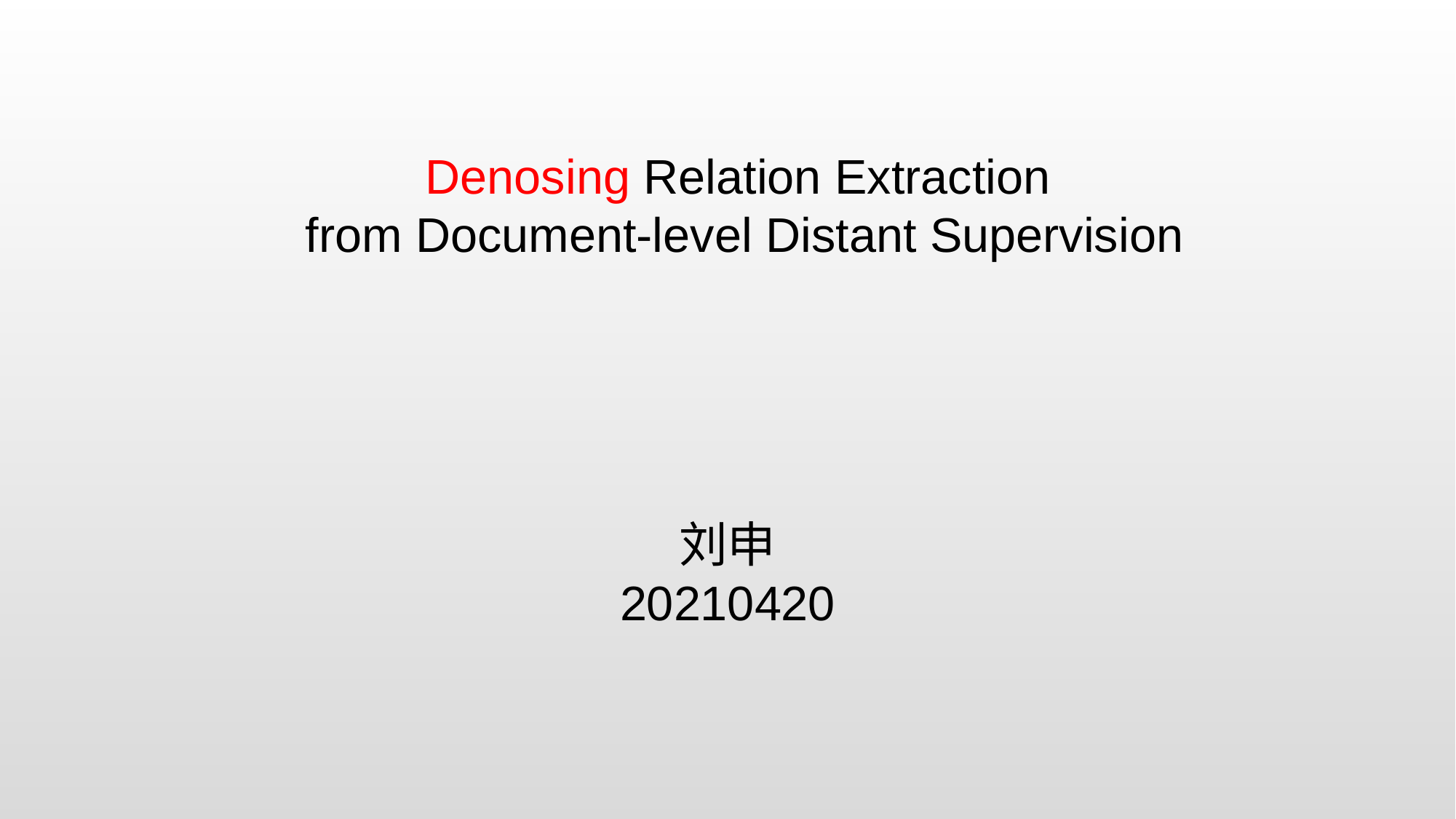

Denosing Relation Extraction
from Document-level Distant Supervision
刘申 20210420